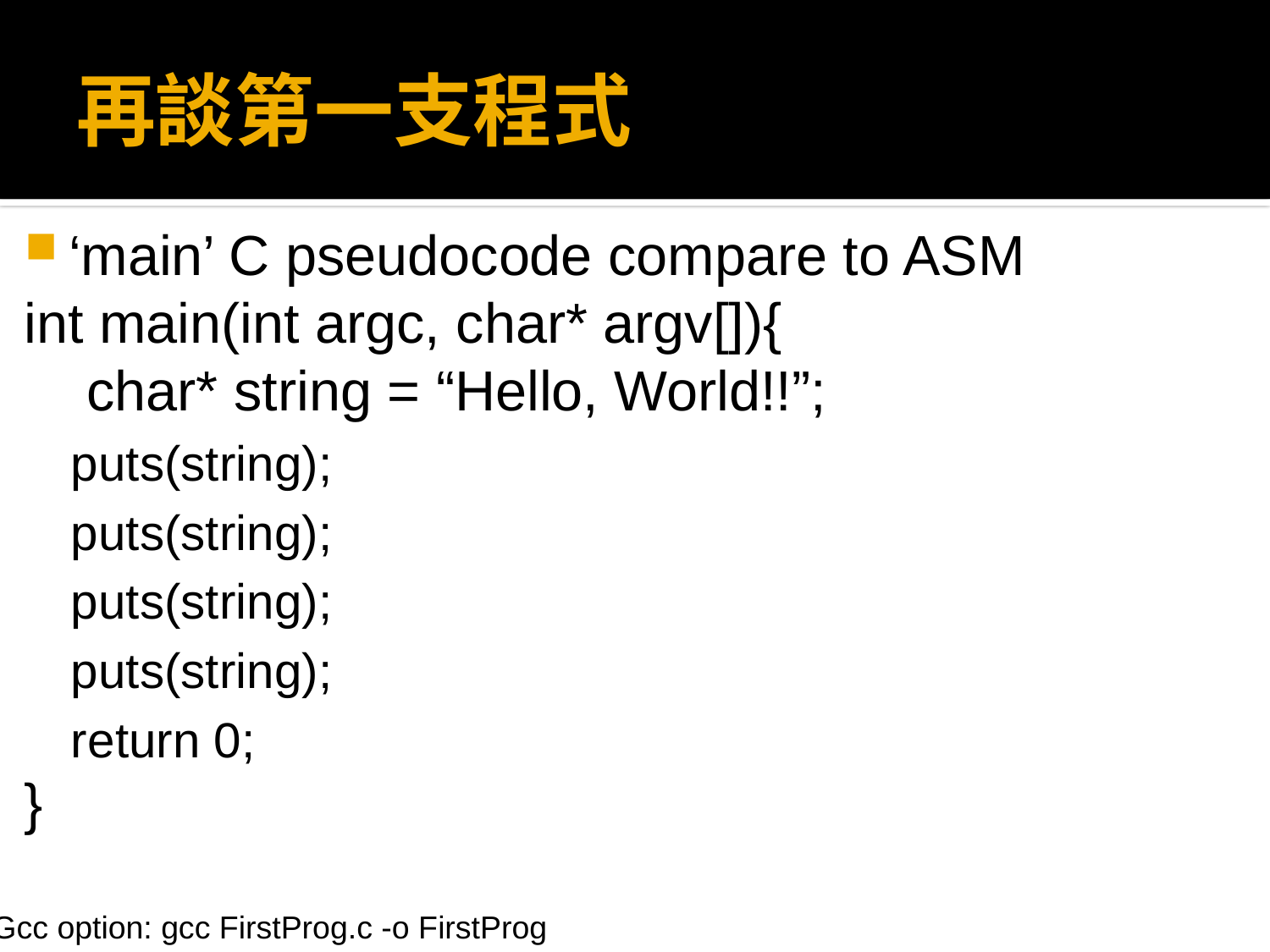

# 再談第一支程式
‘main’ C pseudocode compare to ASM
int main(int argc, char* argv[]){
    char* string = “Hello, World!!”;
puts(string);
puts(string);
puts(string);
puts(string);
return 0;
}

Gcc option: gcc FirstProg.c -o FirstProg